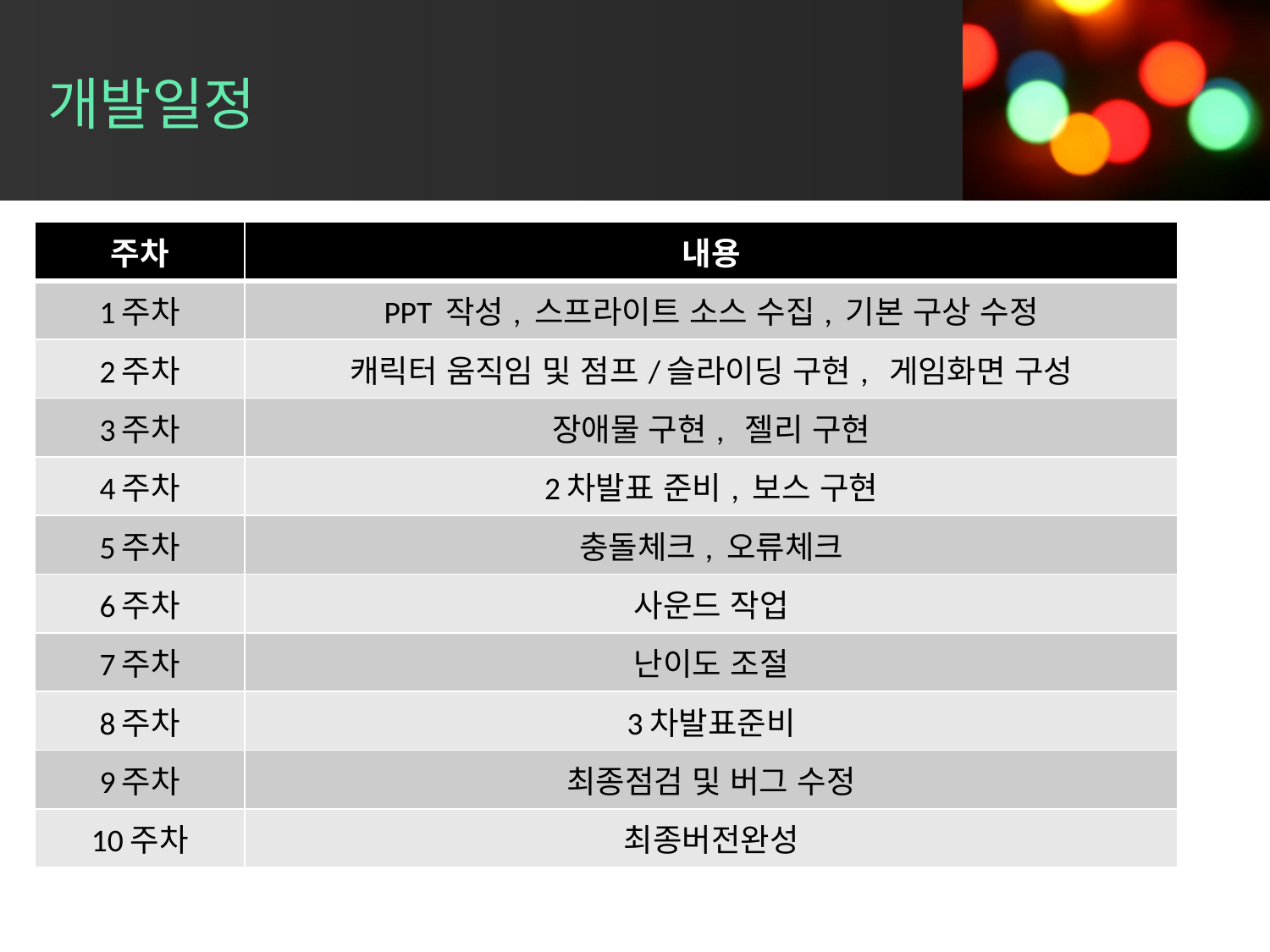

# 개발일정
| 주차 | 내용 |
| --- | --- |
| 1주차 | PPT 작성, 스프라이트 소스 수집, 기본 구상 수정 |
| 2주차 | 캐릭터 움직임 및 점프/슬라이딩 구현, 게임화면 구성 |
| 3주차 | 장애물 구현, 젤리 구현 |
| 4주차 | 2차발표 준비, 보스 구현 |
| 5주차 | 충돌체크, 오류체크 |
| 6주차 | 사운드 작업 |
| 7주차 | 난이도 조절 |
| 8주차 | 3차발표준비 |
| 9주차 | 최종점검 및 버그 수정 |
| 10주차 | 최종버전완성 |